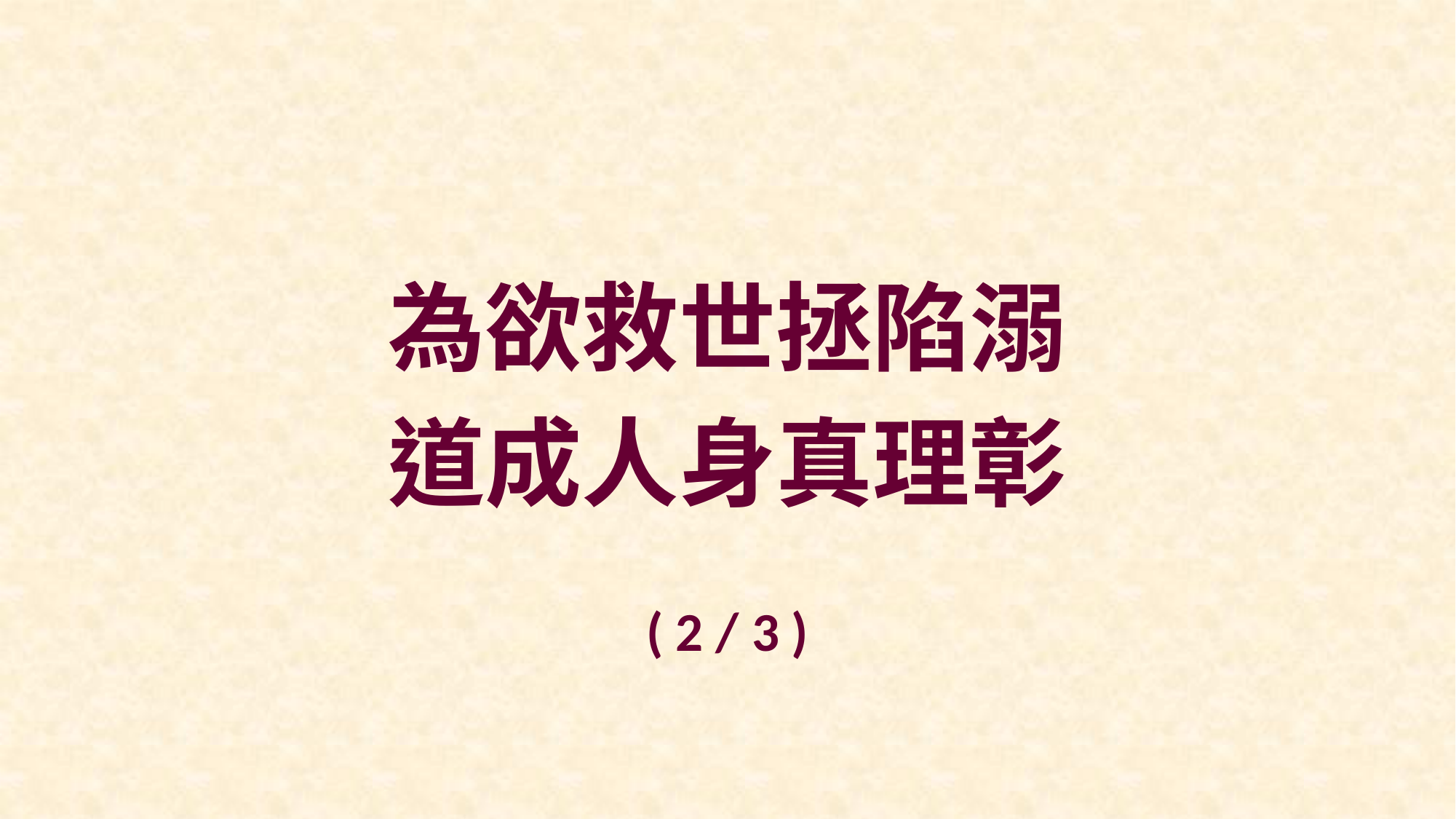

為欲救世拯陷溺
道成人身真理彰
( 2 / 3 )